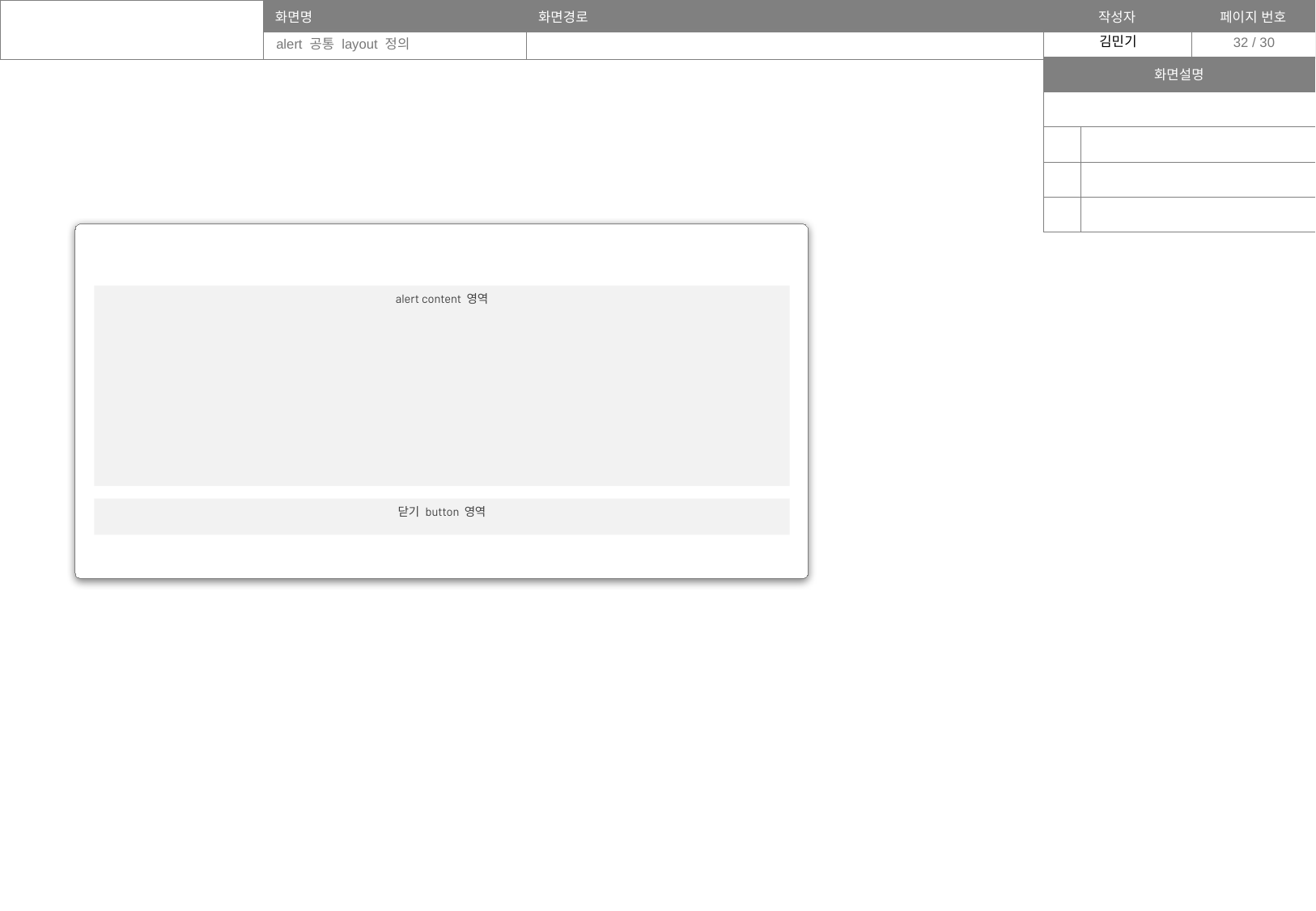

32 / 30
alert 공통 layout 정의

| 화면설명 |  |
| --- | --- |
|  |  |
|  |  |
|  |  |
|  |  |

alert content 영역
닫기 button 영역